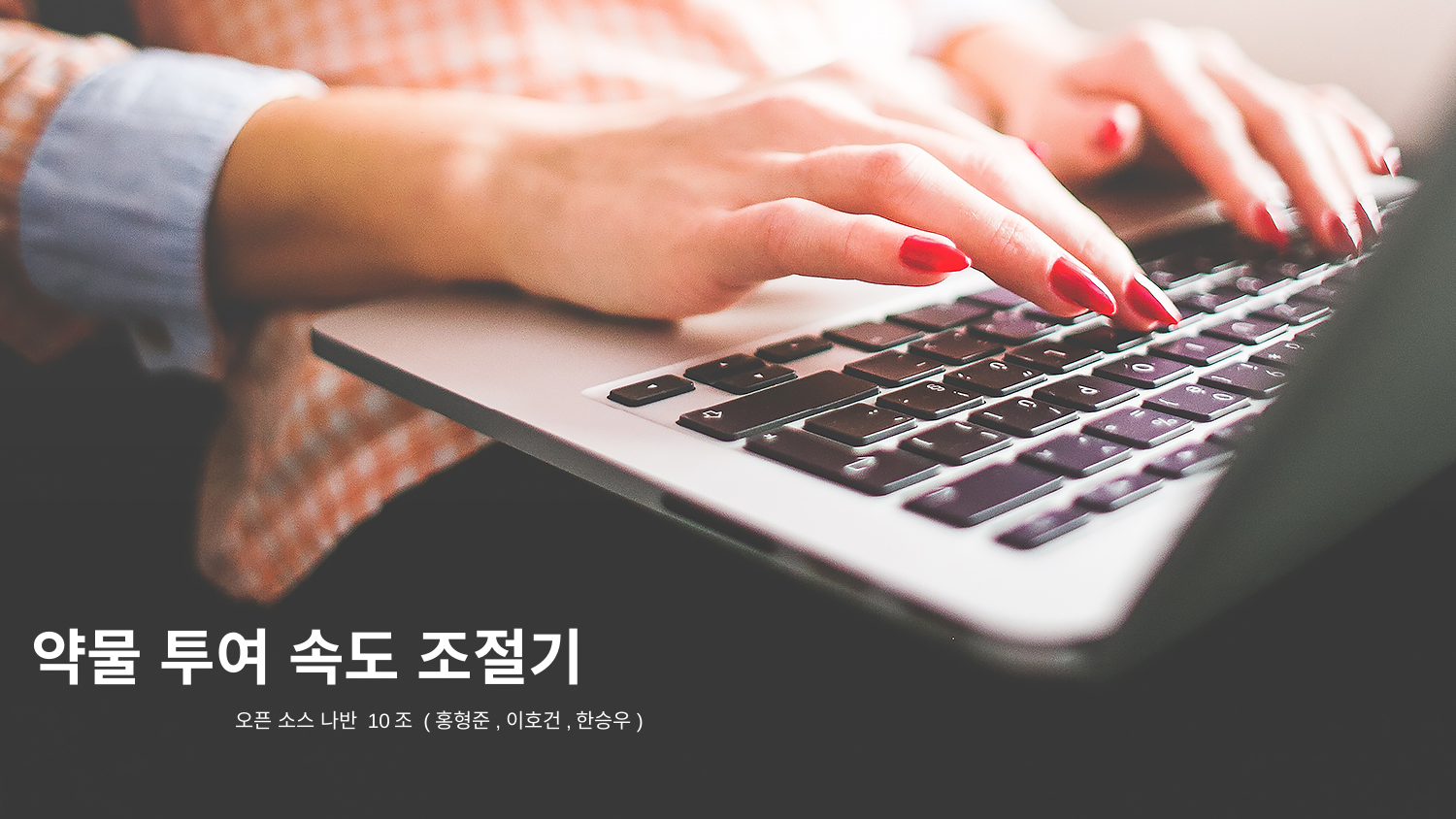

약물 투여 속도 조절기
오픈 소스 나반 10조 (홍형준,이호건,한승우)